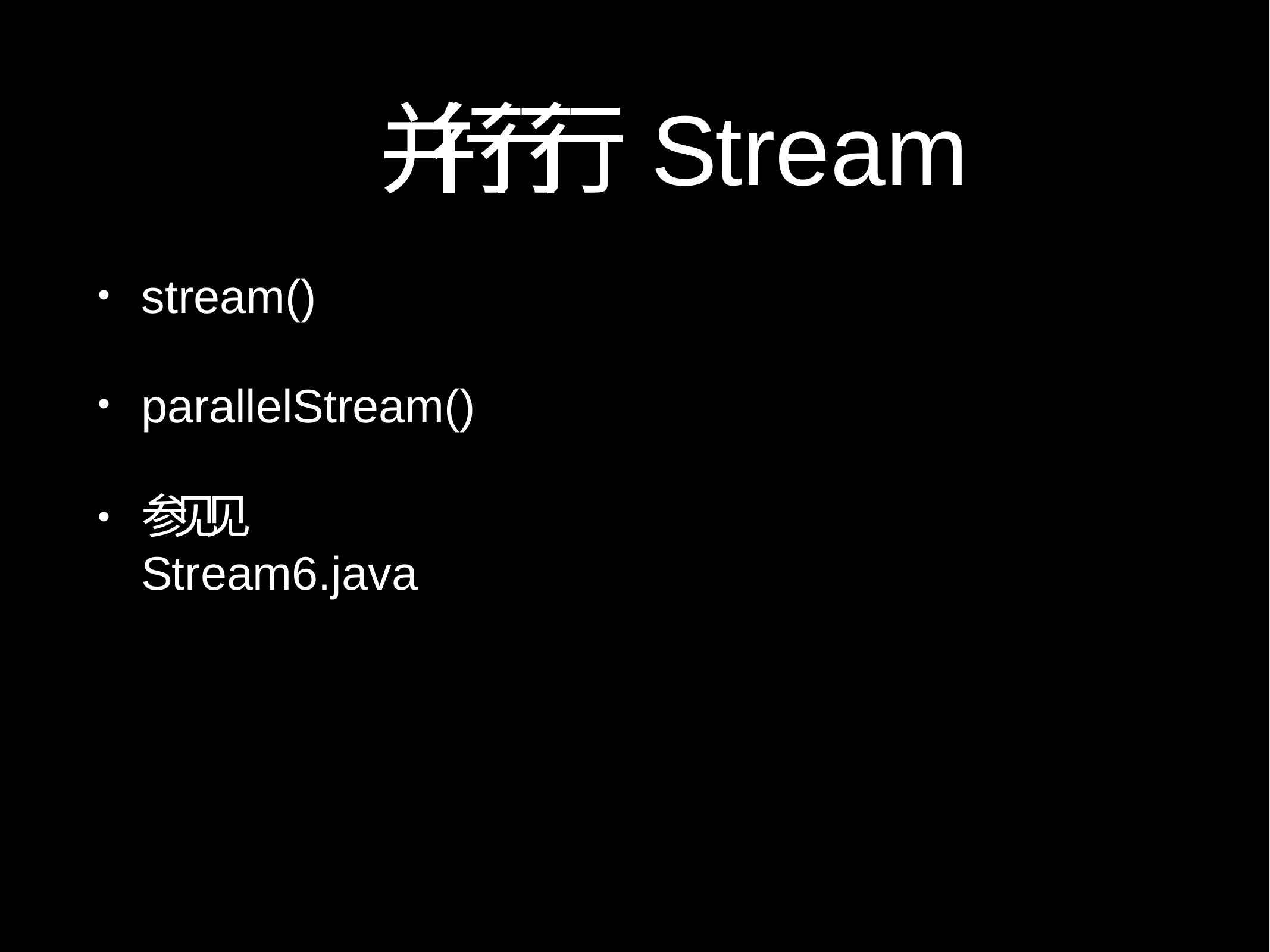

# 并⾏行行Stream
stream()
•
parallelStream()
•
参⻅见Stream6.java
•